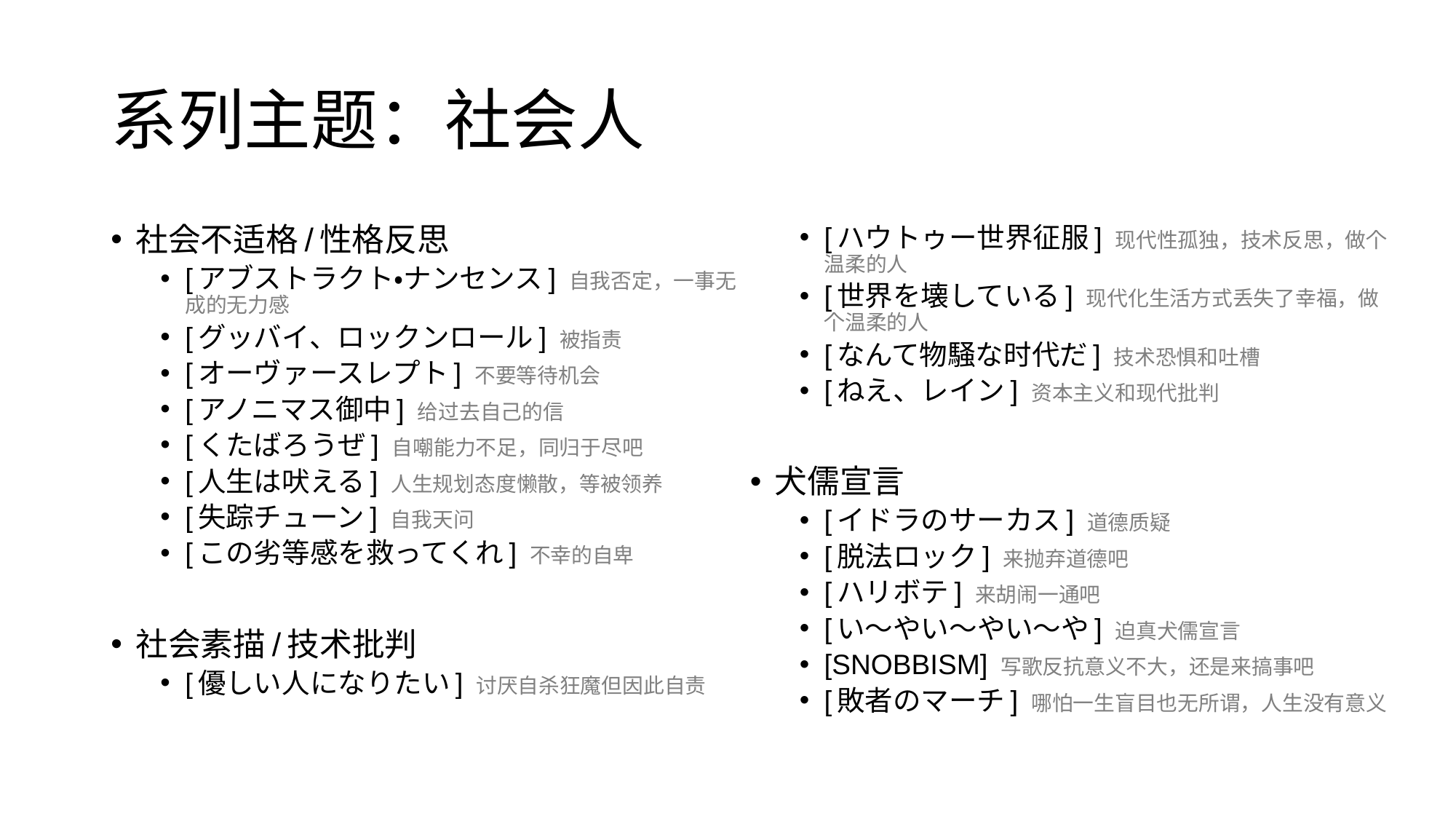

# 系列主题：社会人
社会不适格/性格反思
[アブストラクト・ナンセンス] 自我否定，一事无成的无力感
[グッバイ、ロックンロール] 被指责
[オーヴァースレプト] 不要等待机会
[アノニマス御中] 给过去自己的信
[くたばろうぜ] 自嘲能力不足，同归于尽吧
[人生は吠える] 人生规划态度懒散，等被领养
[失踪チューン] 自我天问
[この劣等感を救ってくれ] 不幸的自卑

社会素描/技术批判
[優しい人になりたい] 讨厌自杀狂魔但因此自责
[ハウトゥー世界征服] 现代性孤独，技术反思，做个温柔的人
[世界を壊している] 现代化生活方式丢失了幸福，做个温柔的人
[なんて物騒な时代だ] 技术恐惧和吐槽
[ねえ、レイン] 资本主义和现代批判

犬儒宣言
[イドラのサーカス] 道德质疑
[脱法ロック] 来抛弃道德吧
[ハリボテ] 来胡闹一通吧
[い～やい～やい～や] 迫真犬儒宣言
[SNOBBISM] 写歌反抗意义不大，还是来搞事吧
[敗者のマーチ] 哪怕一生盲目也无所谓，人生没有意义